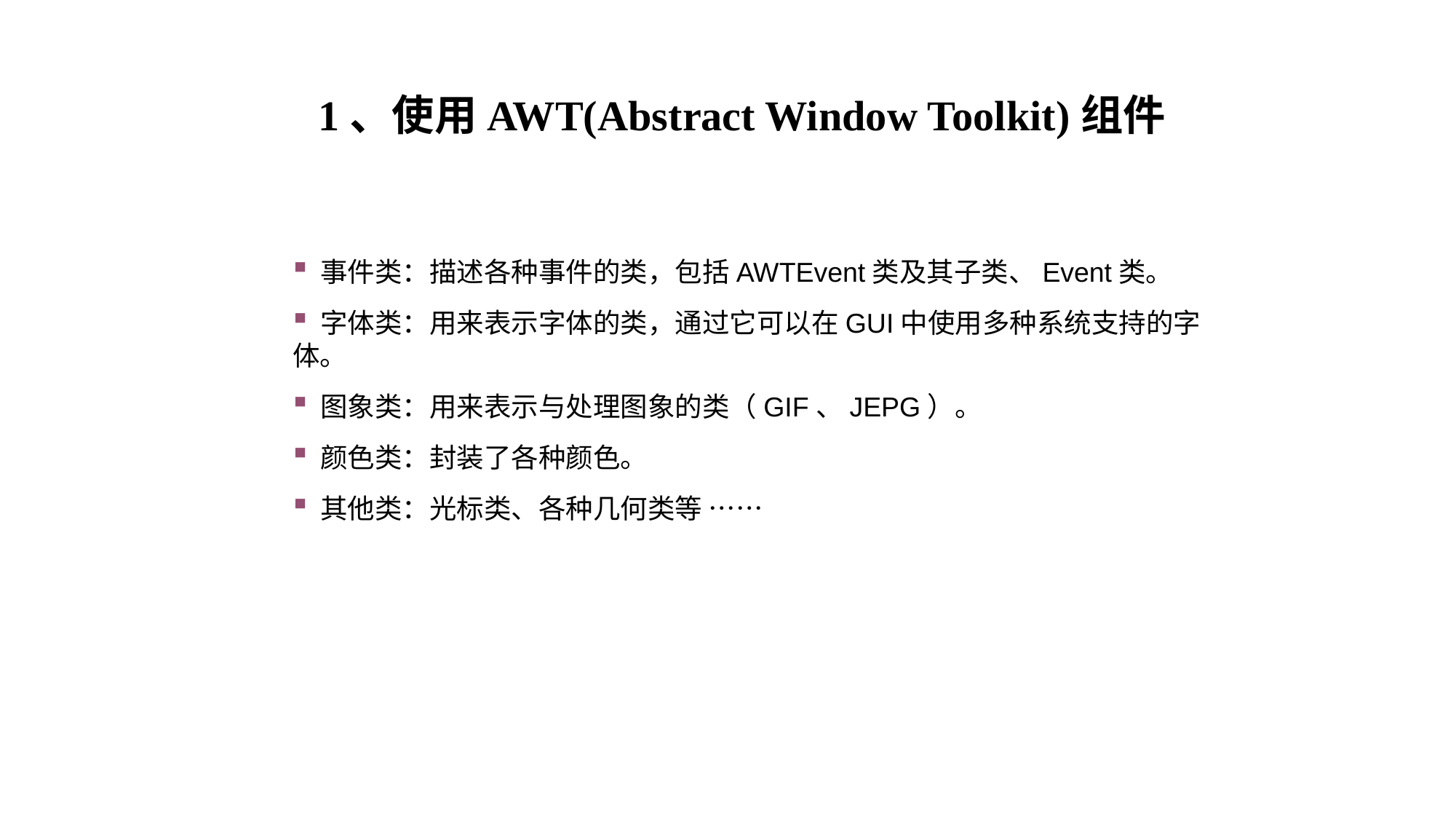

1、使用AWT(Abstract Window Toolkit)组件
 事件类：描述各种事件的类，包括AWTEvent类及其子类、Event类。

 字体类：用来表示字体的类，通过它可以在GUI中使用多种系统支持的字体。

 图象类：用来表示与处理图象的类（GIF、JEPG）。

 颜色类：封装了各种颜色。

 其他类：光标类、各种几何类等 ……